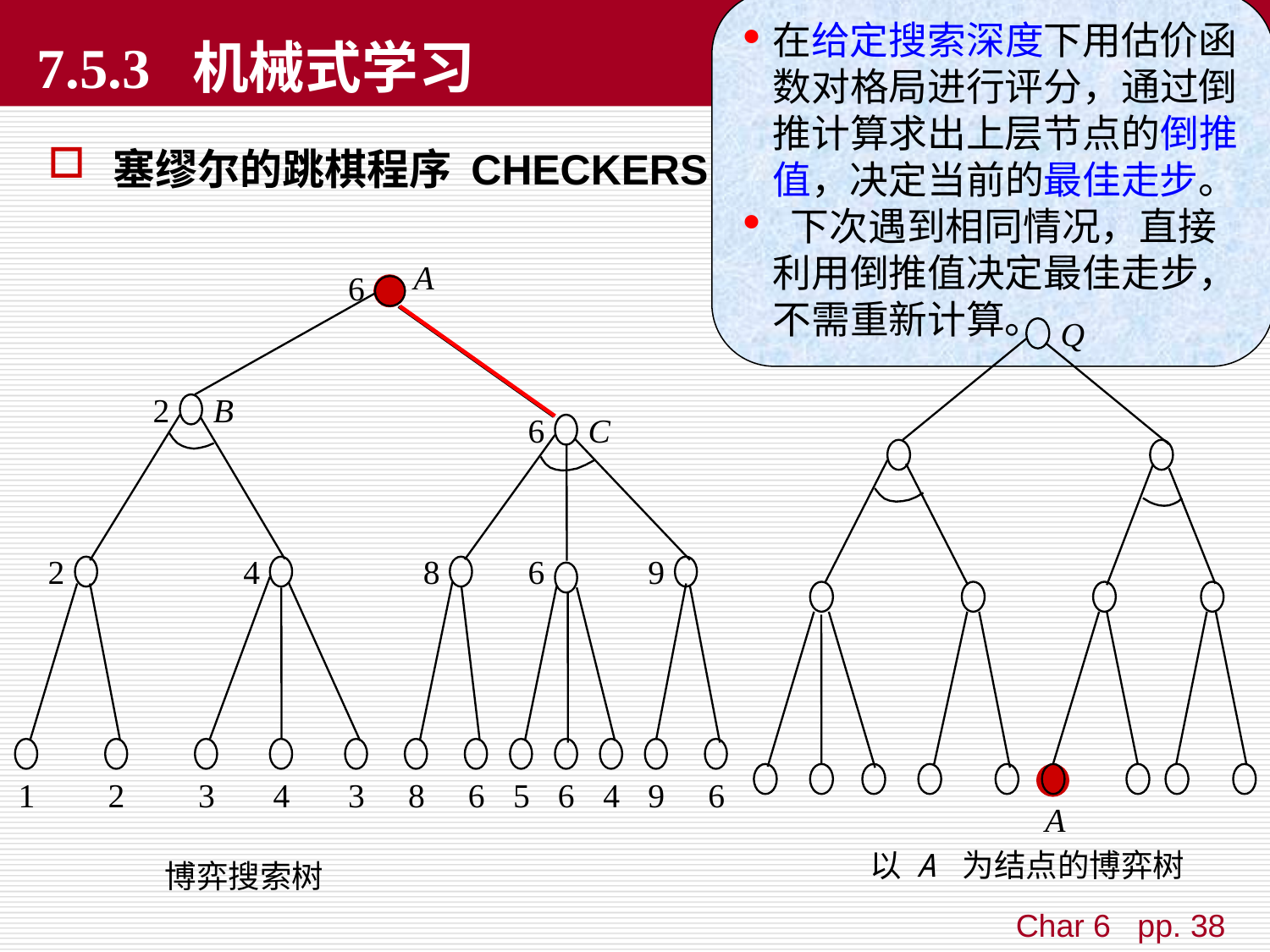

# 7.5.3  机械式学习
在给定搜索深度下用估价函数对格局进行评分，通过倒推计算求出上层节点的倒推值，决定当前的最佳走步。
 下次遇到相同情况，直接利用倒推值决定最佳走步，不需重新计算。
塞缪尔的跳棋程序 CHECKERS

A

Q

A
6

2
B

6
C

2
4
8
6
9

1
2
3
4
3
8
6
5
6
4
9
6

以 A 为结点的博弈树

博弈搜索树
Char 6   pp. 38